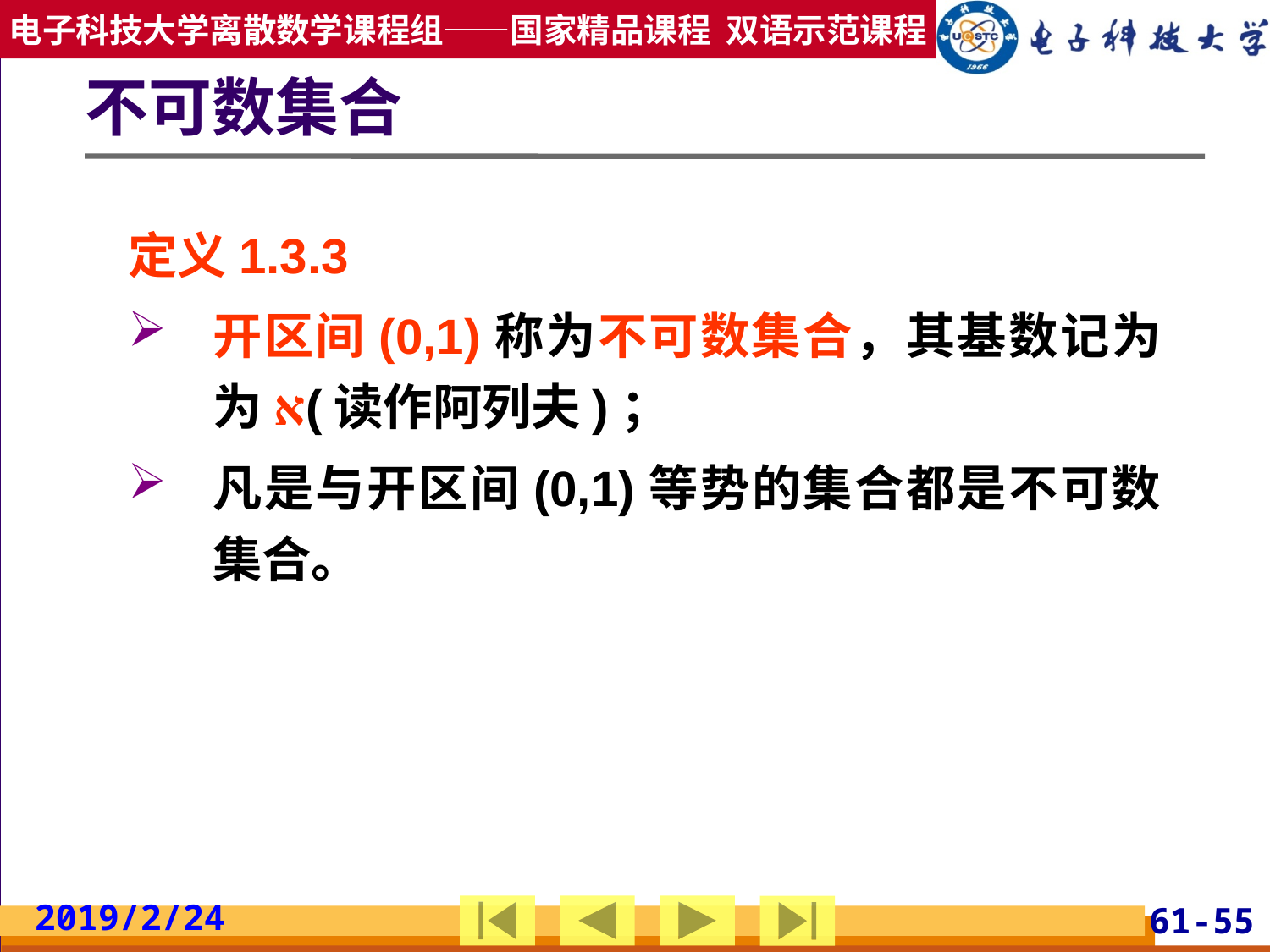

# 不可数集合
定义1.3.3
开区间(0,1)称为不可数集合，其基数记为为א(读作阿列夫)；
凡是与开区间(0,1)等势的集合都是不可数集合。
2019/2/24